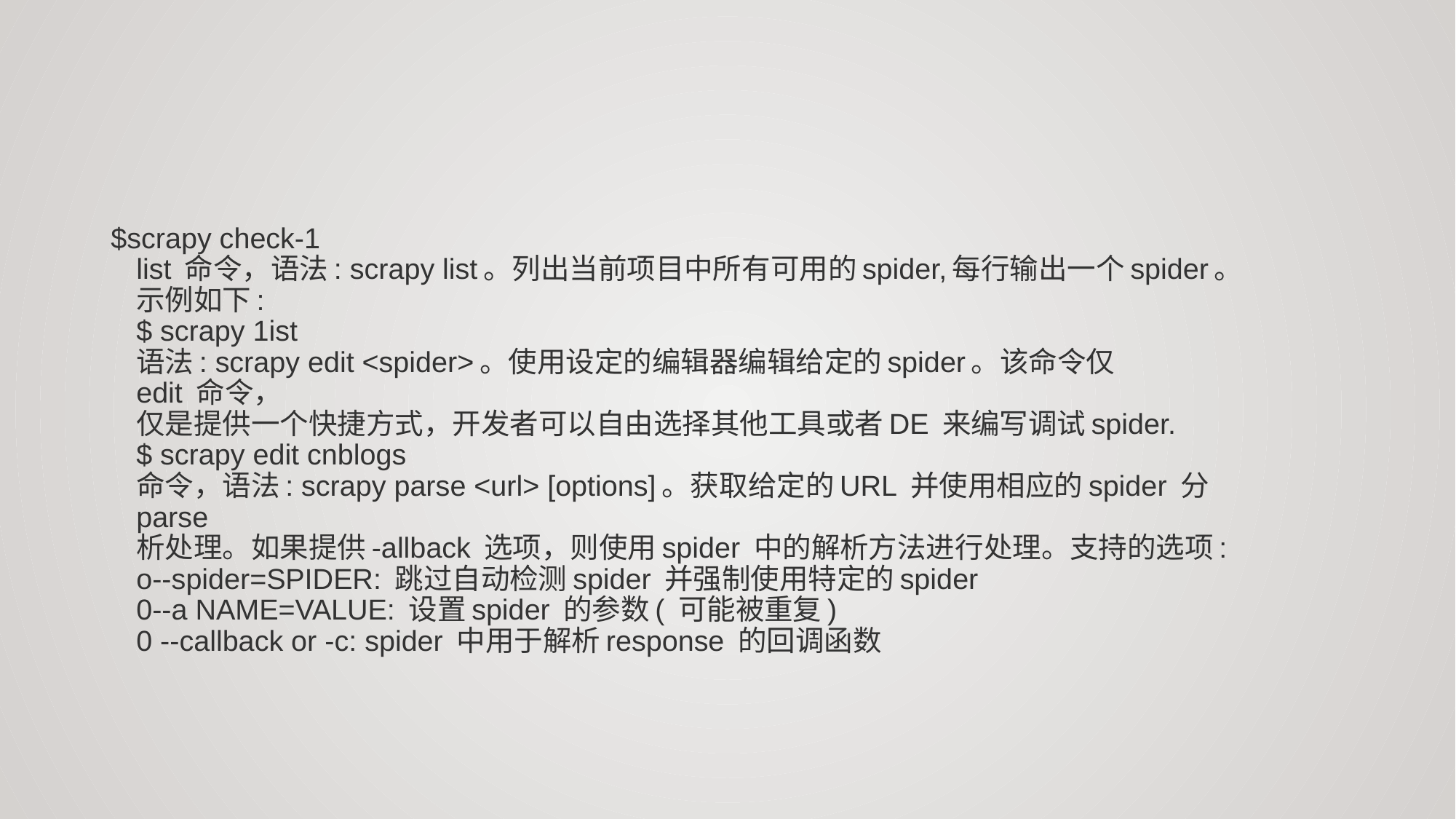

$scrapy check-1
list 命令，语法: scrapy list。列出当前项目中所有可用的spider,每行输出一个spider。
示例如下:
$ scrapy 1ist
语法: scrapy edit <spider>。使用设定的编辑器编辑给定的spider。该命令仅
edit 命令，
仅是提供一个快捷方式，开发者可以自由选择其他工具或者DE 来编写调试spider.
$ scrapy edit cnblogs
命令，语法: scrapy parse <url> [options]。获取给定的URL 并使用相应的spider 分
parse
析处理。如果提供-allback 选项，则使用spider 中的解析方法进行处理。支持的选项:
o--spider=SPIDER: 跳过自动检测spider 并强制使用特定的spider
0--a NAME=VALUE: 设置spider 的参数( 可能被重复)
0 --callback or -c: spider 中用于解析response 的回调函数